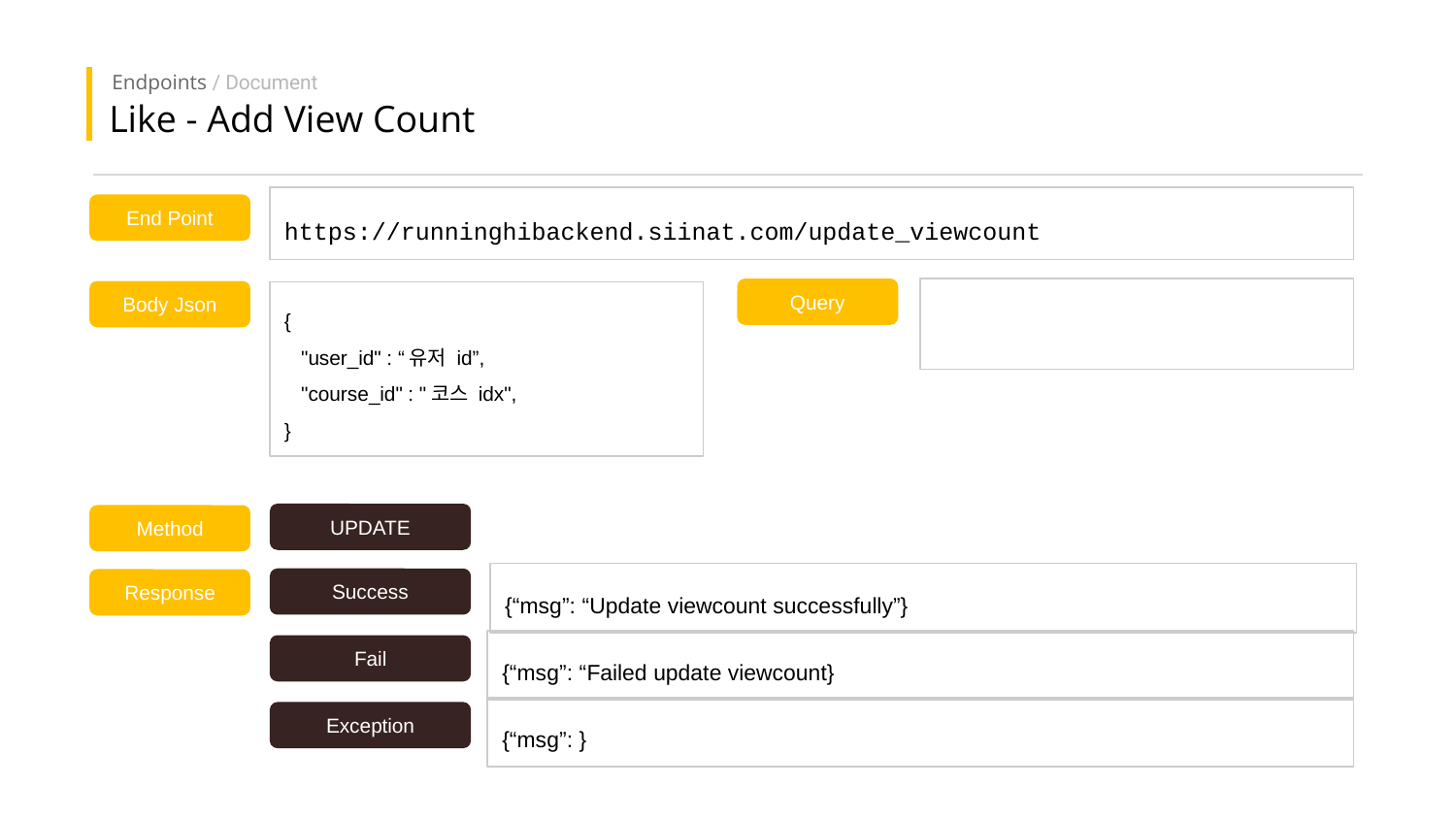

Endpoints / Document
Like - Add View Count
https://runninghibackend.siinat.com/update_viewcount
End Point
Query

Body Json
{
   "user_id" : “유저 id”,
   "course_id" : "코스 idx",
}
UPDATE
Method
{“msg”: “Update viewcount successfully”}
Success
Response
{“msg”: “Failed update viewcount}
Fail
{“msg”: }
Exception